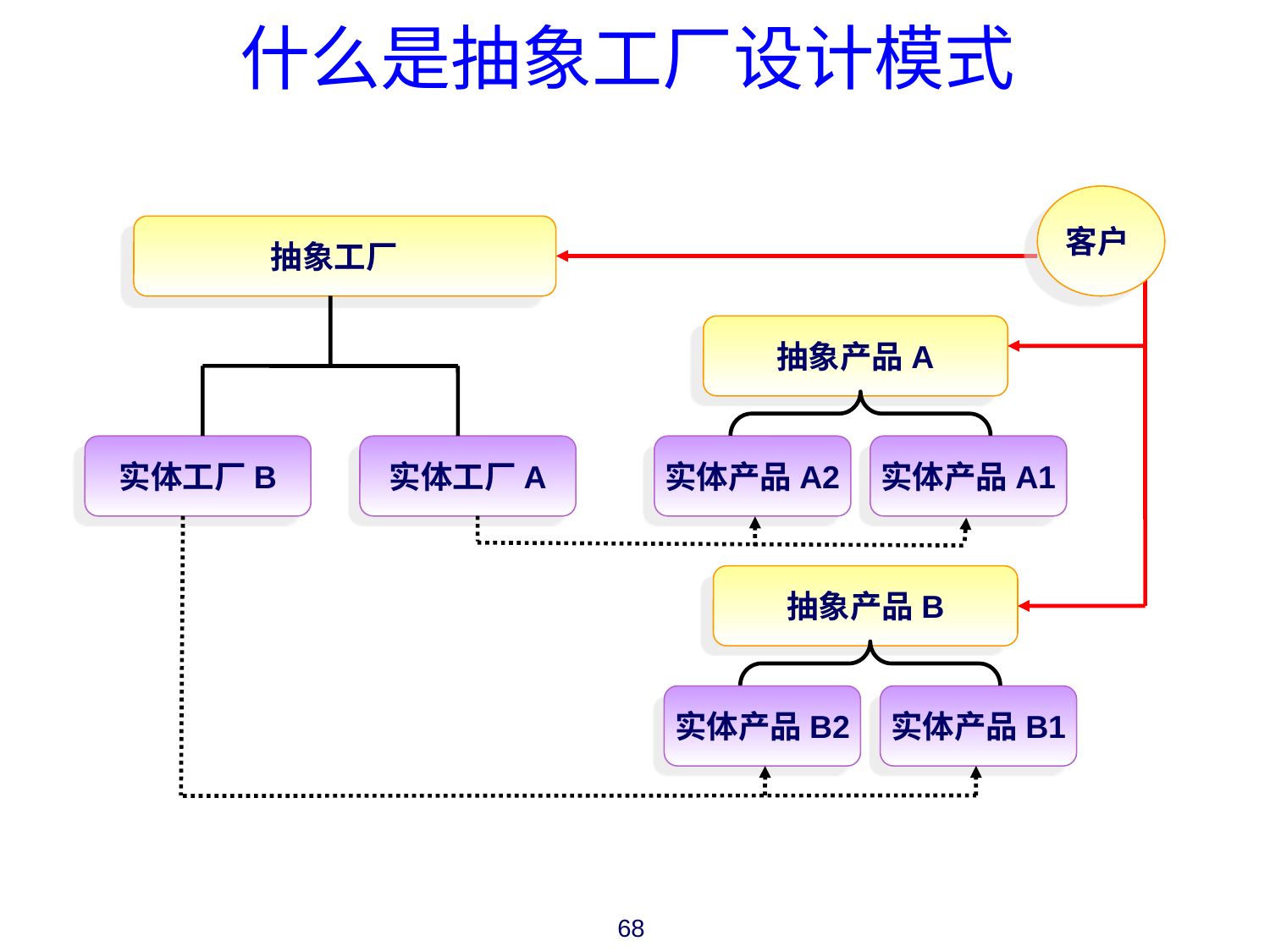

# 什么是抽象工厂设计模式
客户
抽象工厂

抽象产品A
实体工厂B
实体工厂A
实体产品A2
实体产品A1

抽象产品B
实体产品B2
实体产品B1

68